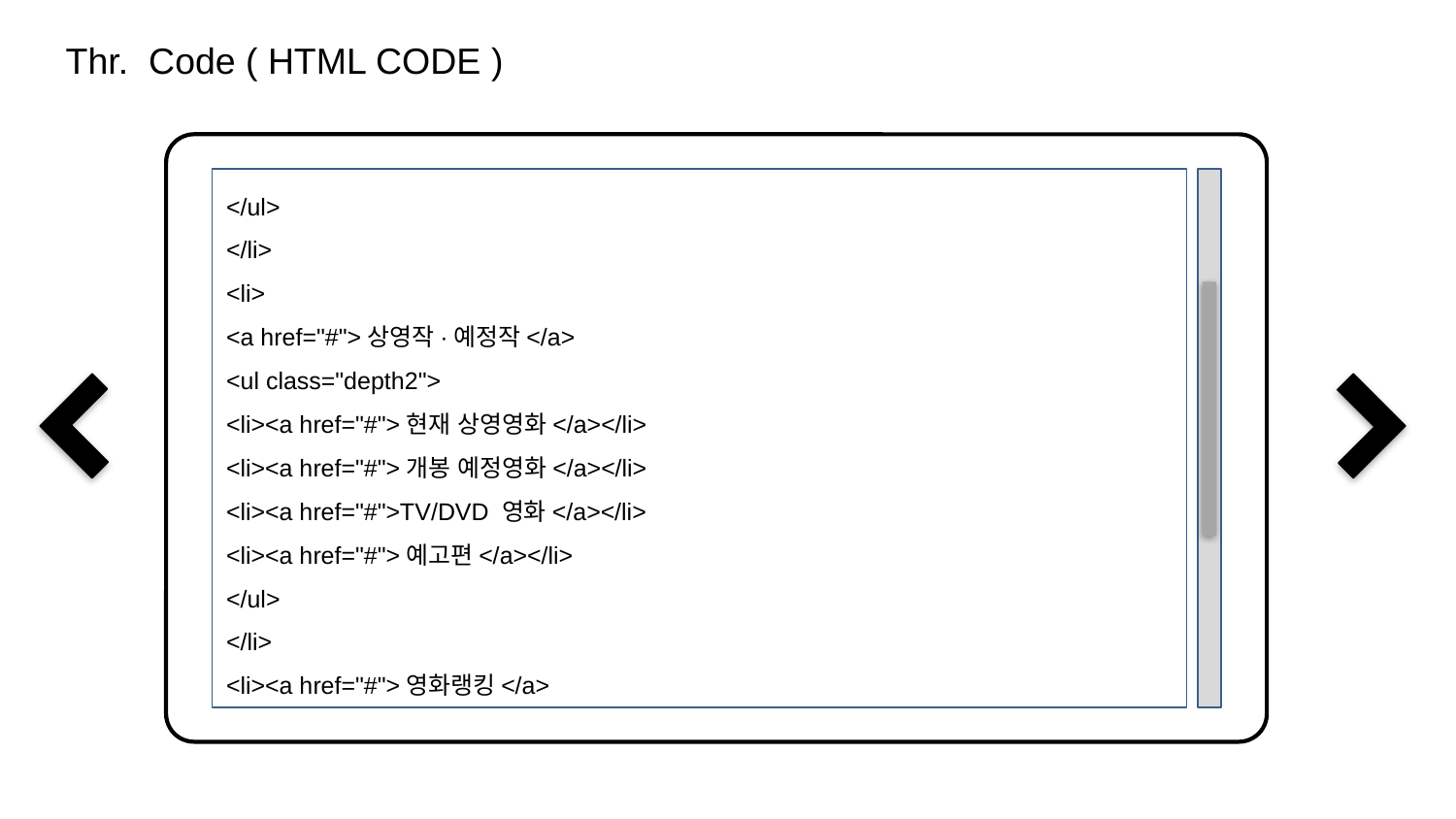

Thr.  Code ( HTML CODE )

</ul>
</li>
<li>
<a href="#">상영작·예정작</a>
<ul class="depth2">
<li><a href="#">현재 상영영화</a></li>
<li><a href="#">개봉 예정영화</a></li>
<li><a href="#">TV/DVD 영화</a></li>
<li><a href="#">예고편</a></li>
</ul>
</li>
<li><a href="#">영화랭킹</a>